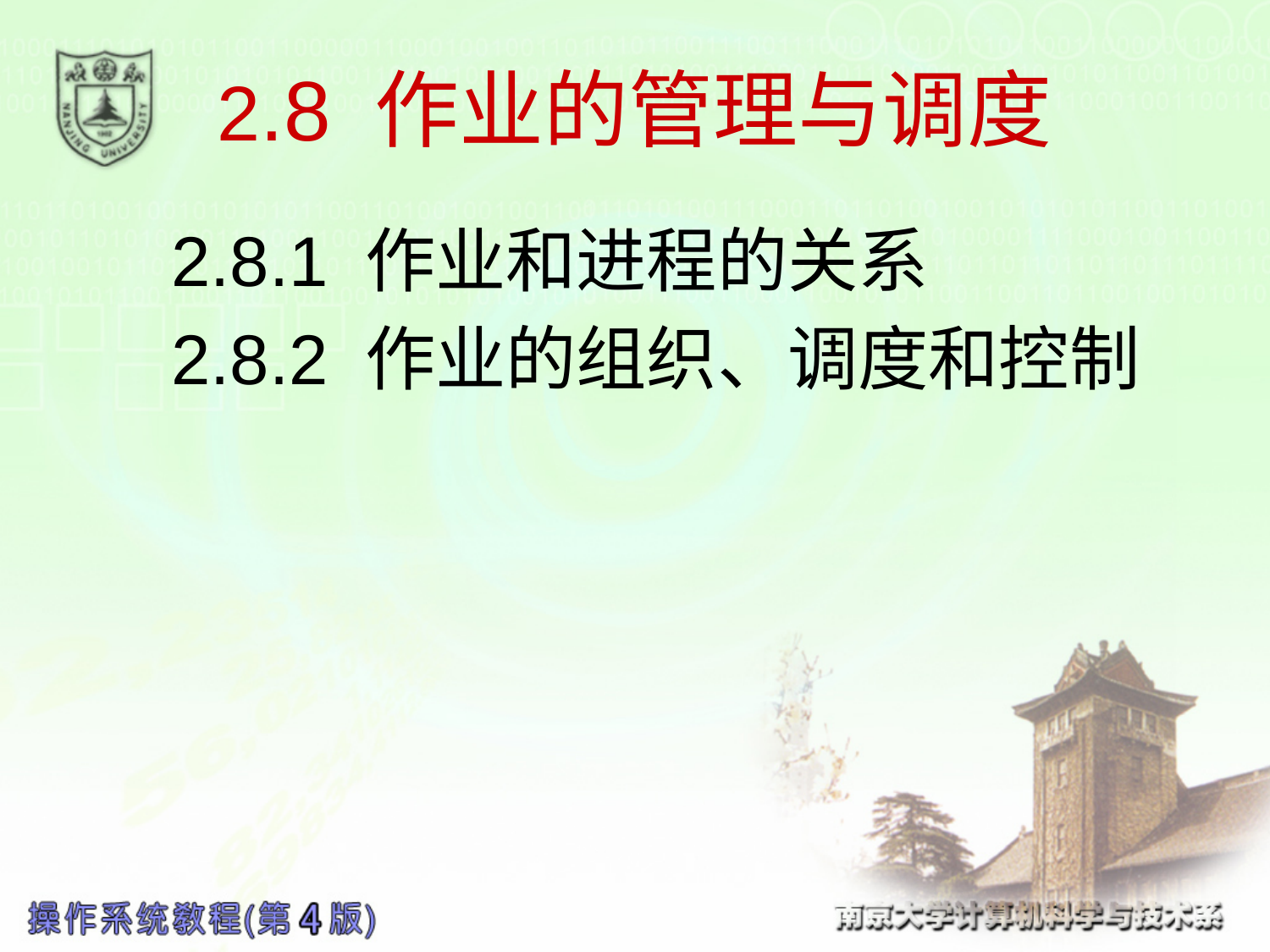

# 2.8 作业的管理与调度
2.8.1 作业和进程的关系
2.8.2 作业的组织、调度和控制